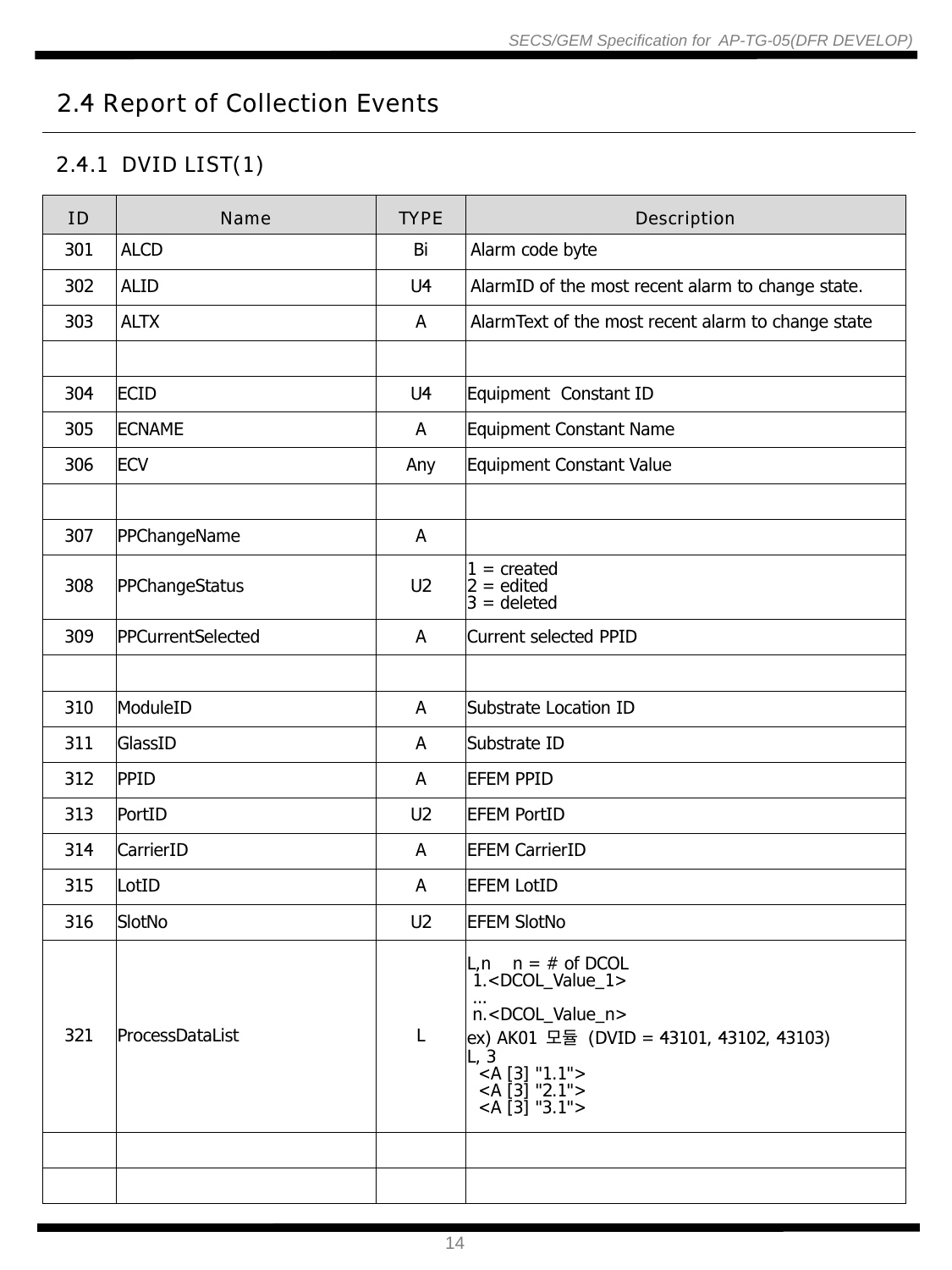

2.4 Report of Collection Events
2.4.1  DVID LIST(1)
| ID | Name | TYPE | Description |
| --- | --- | --- | --- |
| 301 | ALCD | Bi | Alarm code byte |
| 302 | ALID | U4 | AlarmID of the most recent alarm to change state. |
| 303 | ALTX | A | AlarmText of the most recent alarm to change state |
|  |  |  |  |
| 304 | ECID | U4 | Equipment Constant ID |
| 305 | ECNAME | A | Equipment Constant Name |
| 306 | ECV | Any | Equipment Constant Value |
|  |  |  |  |
| 307 | PPChangeName | A |  |
| 308 | PPChangeStatus | U2 | 1 = created 2 = edited 3 = deleted |
| 309 | PPCurrentSelected | A | Current selected PPID |
|  |  |  |  |
| 310 | ModuleID | A | Substrate Location ID |
| 311 | GlassID | A | Substrate ID |
| 312 | PPID | A | EFEM PPID |
| 313 | PortID | U2 | EFEM PortID |
| 314 | CarrierID | A | EFEM CarrierID |
| 315 | LotID | A | EFEM LotID |
| 316 | SlotNo | U2 | EFEM SlotNo |
| 321 | ProcessDataList | L | L,n n = # of DCOL 1.<DCOL\_Value\_1> … n.<DCOL\_Value\_n> ex) AK01 모듈 (DVID = 43101, 43102, 43103) L, 3 <A [3] "1.1"> <A [3] "2.1"> <A [3] "3.1"> |
|  |  |  |  |
|  |  |  |  |